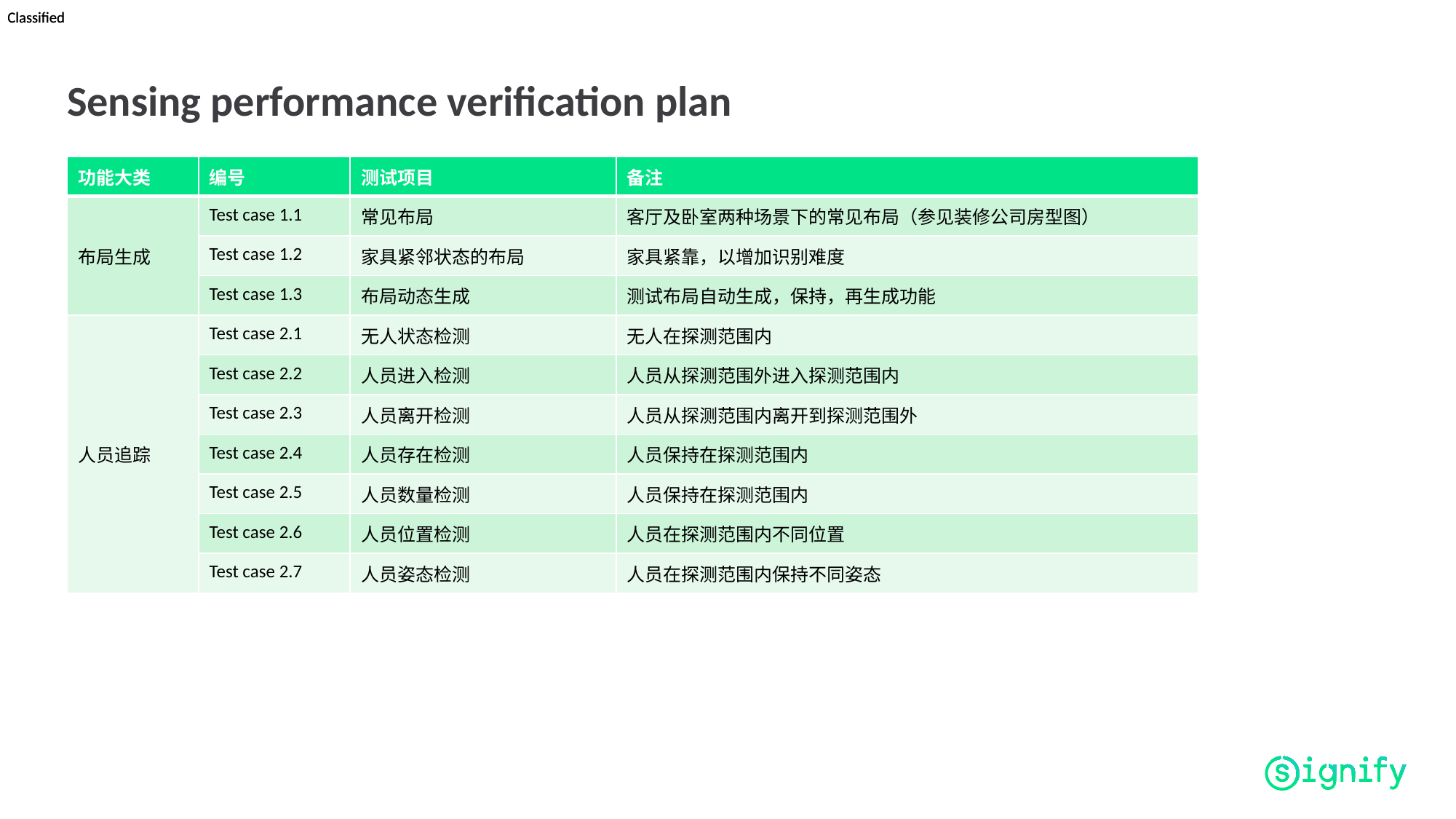

Sensing performance verification plan
| 功能大类 | 编号 | 测试项目 | 备注 |
| --- | --- | --- | --- |
| 布局生成 | Test case 1.1 | 常见布局 | 客厅及卧室两种场景下的常见布局（参见装修公司房型图） |
|  | Test case 1.2 | 家具紧邻状态的布局 | 家具紧靠，以增加识别难度 |
|  | Test case 1.3 | 布局动态生成 | 测试布局自动生成，保持，再生成功能 |
| 人员追踪 | Test case 2.1 | 无人状态检测 | 无人在探测范围内 |
|  | Test case 2.2 | 人员进入检测 | 人员从探测范围外进入探测范围内 |
|  | Test case 2.3 | 人员离开检测 | 人员从探测范围内离开到探测范围外 |
|  | Test case 2.4 | 人员存在检测 | 人员保持在探测范围内 |
|  | Test case 2.5 | 人员数量检测 | 人员保持在探测范围内 |
|  | Test case 2.6 | 人员位置检测 | 人员在探测范围内不同位置 |
|  | Test case 2.7 | 人员姿态检测 | 人员在探测范围内保持不同姿态 |